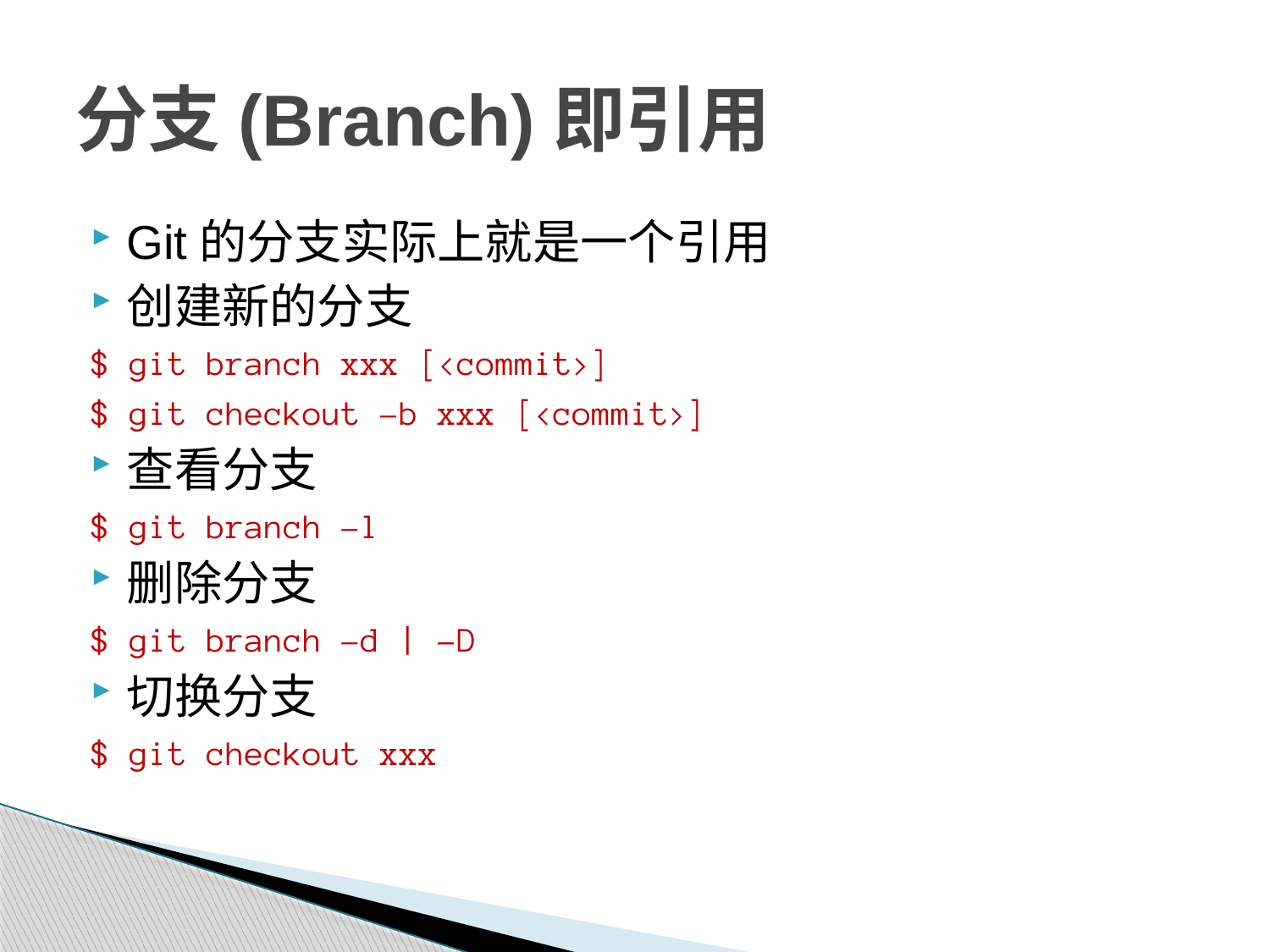

# 分支(Branch)即引用
Git的分支实际上就是一个引用
创建新的分支
$ git branch xxx [<commit>]
$ git checkout –b xxx [<commit>]
查看分支
$ git branch –l
删除分支
$ git branch –d | -D
切换分支
$ git checkout xxx